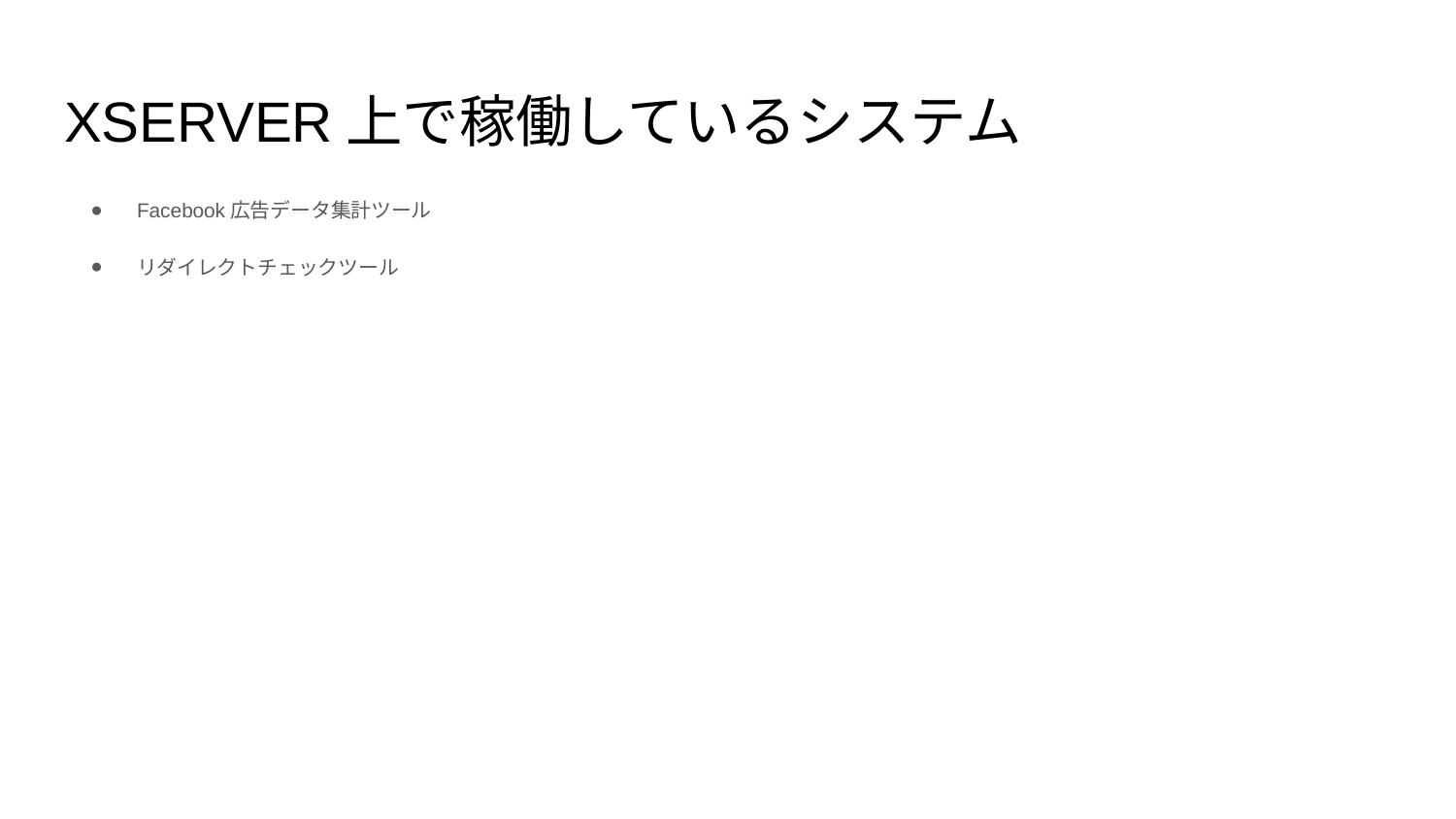

# XSERVER上で稼働しているシステム
Facebook広告データ集計ツール
リダイレクトチェックツール